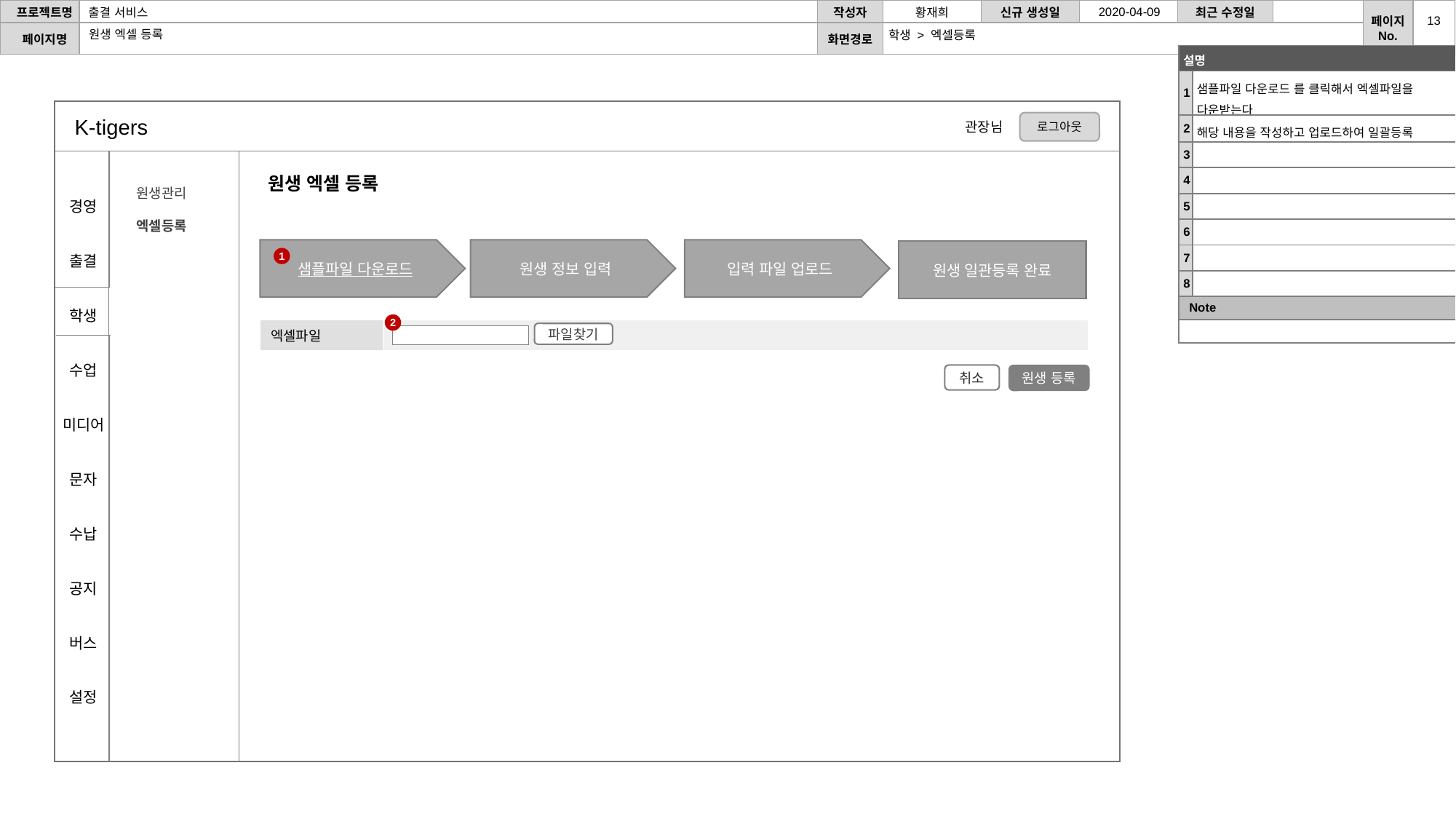

2020-04-09
13
원생 엑셀 등록
학생 > 엑셀등록
| 설명 |  |
| --- | --- |
| 1 | 샘플파일 다운로드 를 클릭해서 엑셀파일을 다운받는다 |
| 2 | 해당 내용을 작성하고 업로드하여 일괄등록 |
| 3 |  |
| 4 |  |
| 5 |  |
| 6 |  |
| 7 |  |
| 8 |  |
| Note |  |
|  |  |

K-tigers
로그아웃
관장님
원생 엑셀 등록
원생관리

엑셀등록
경영

출결

학생

수업

미디어

문자

수납

공지

버스

설정

샘플파일 다운로드
원생 정보 입력
입력 파일 업로드
원생 일관등록 완료
1
2
| 엑셀파일 |  |
| --- | --- |
파일찾기

취소
원생 등록